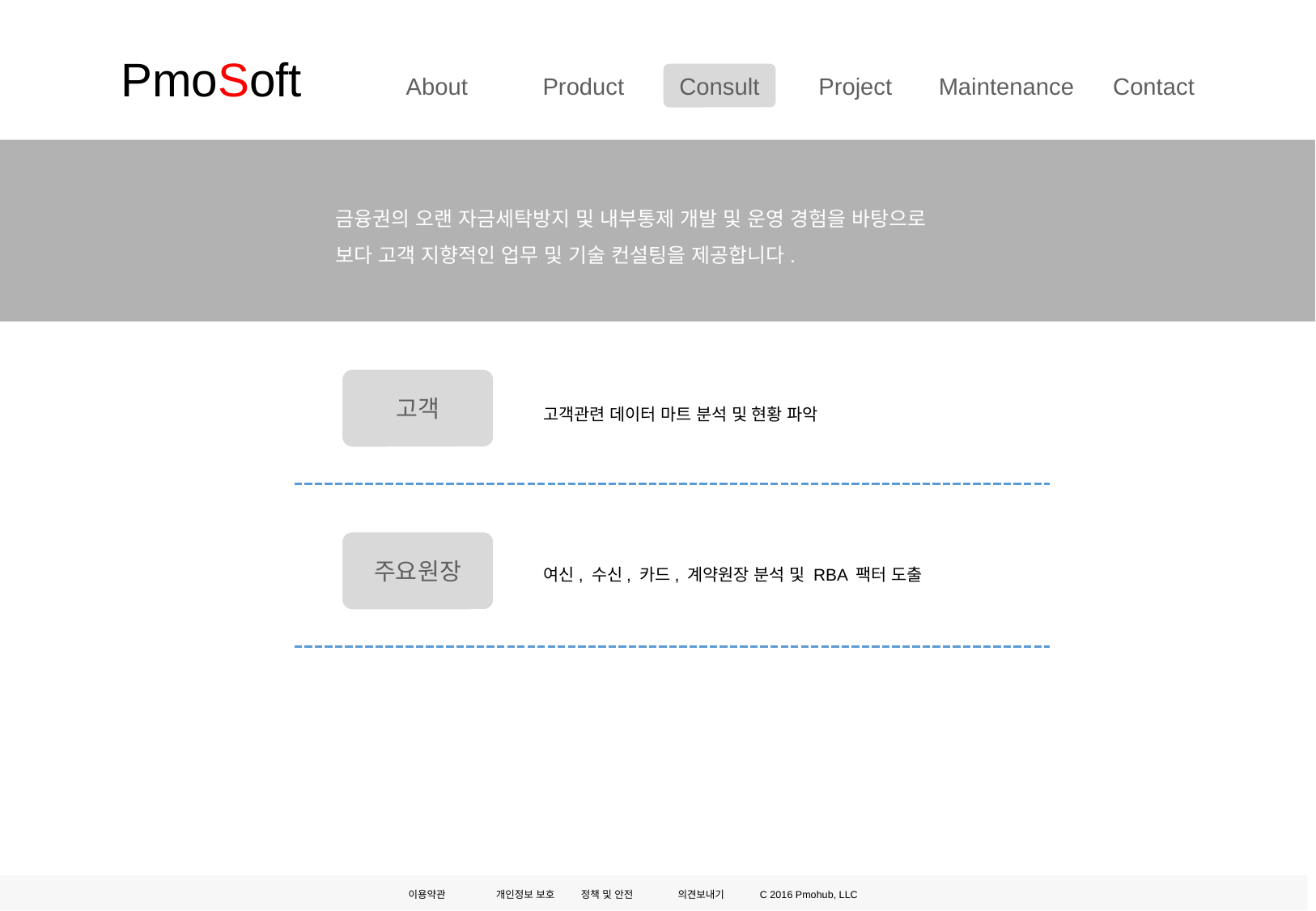

PmoSoft
About
Product
Consult
Project
Maintenance
Contact

금융권의 오랜 자금세탁방지 및 내부통제 개발 및 운영 경험을 바탕으로
보다 고객 지향적인 업무 및 기술 컨설팅을 제공합니다.
고객
고객관련 데이터 마트 분석 및 현황 파악
주요원장
여신, 수신, 카드, 계약원장 분석 및 RBA 팩터 도출

이용약관
개인정보 보호
정책 및 안전
의견보내기
C 2016 Pmohub, LLC